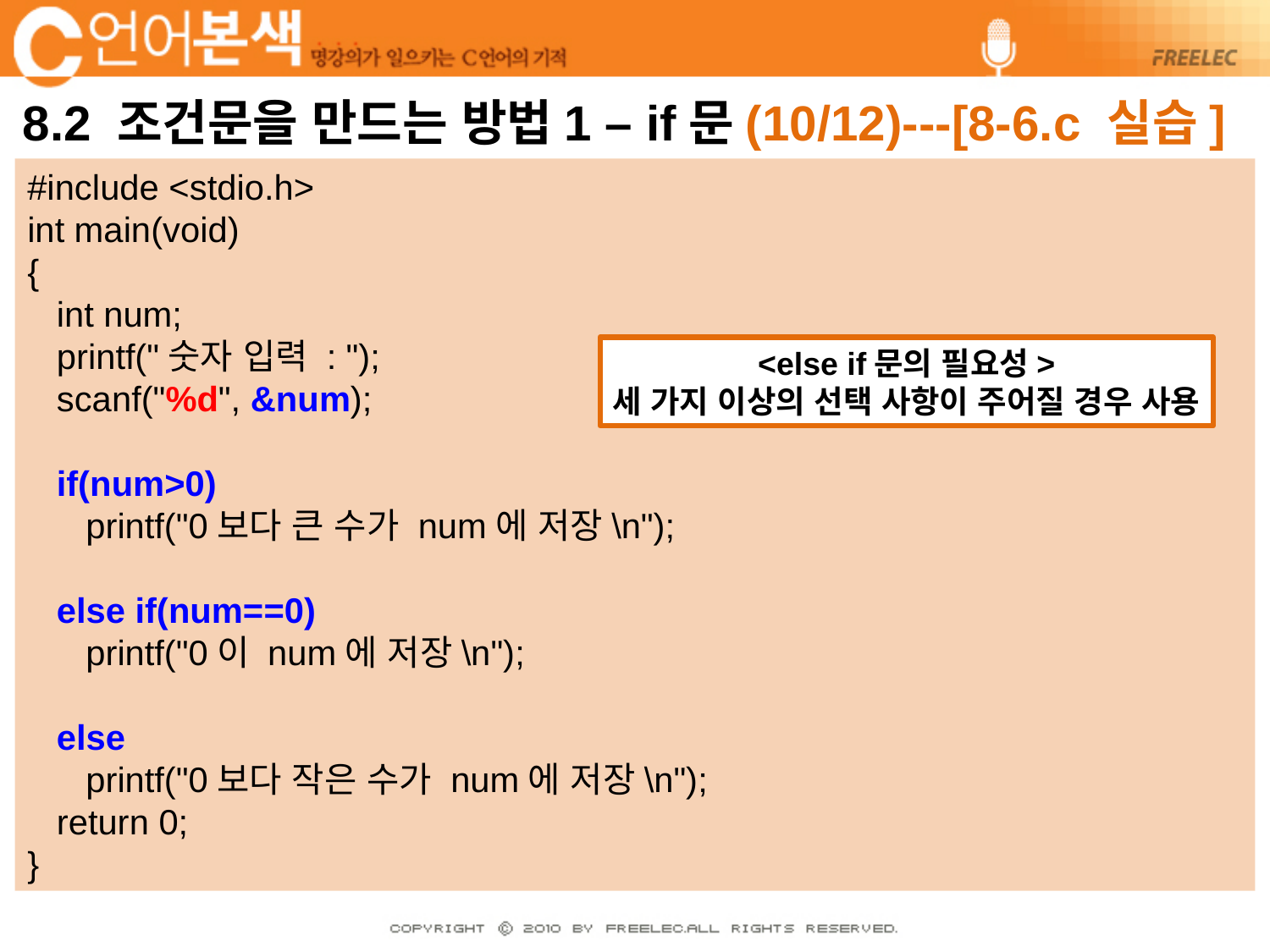

# 8.2 조건문을 만드는 방법1 – if문(10/12)---[8-6.c 실습]
#include <stdio.h>
int main(void)
{
   int num;
   printf("숫자 입력 : ");
   scanf("%d", &num);

   if(num>0)
      printf("0보다 큰 수가 num에 저장\n");

   else if(num==0)
      printf("0이 num에 저장\n");

   else
      printf("0보다 작은 수가 num에 저장\n");
   return 0;
}
<else if문의 필요성>
세 가지 이상의 선택 사항이 주어질 경우 사용